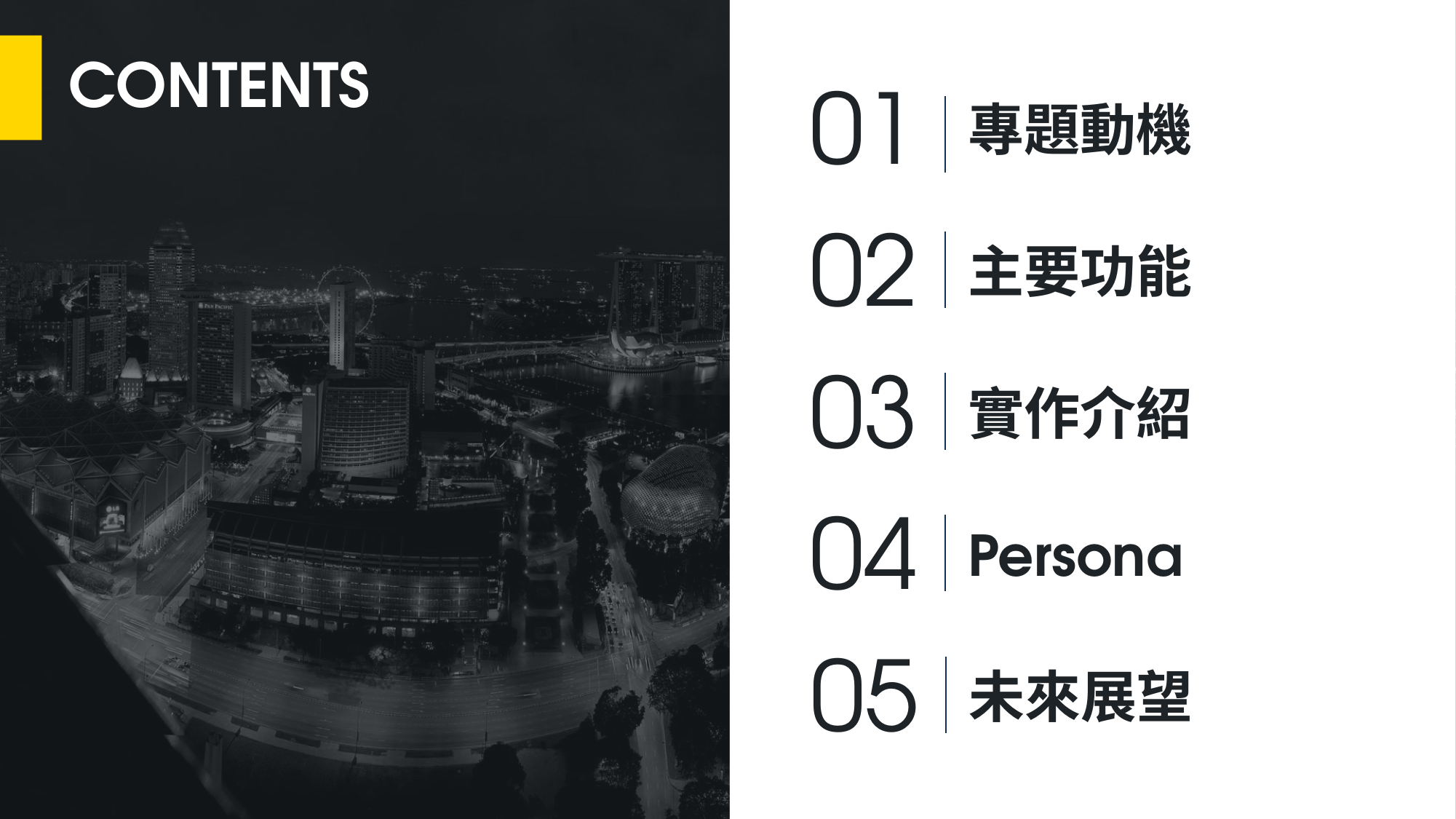

CONTENTS
01
專題動機

02
主要功能

03
實作介紹

04
Persona

05
未來展望

3